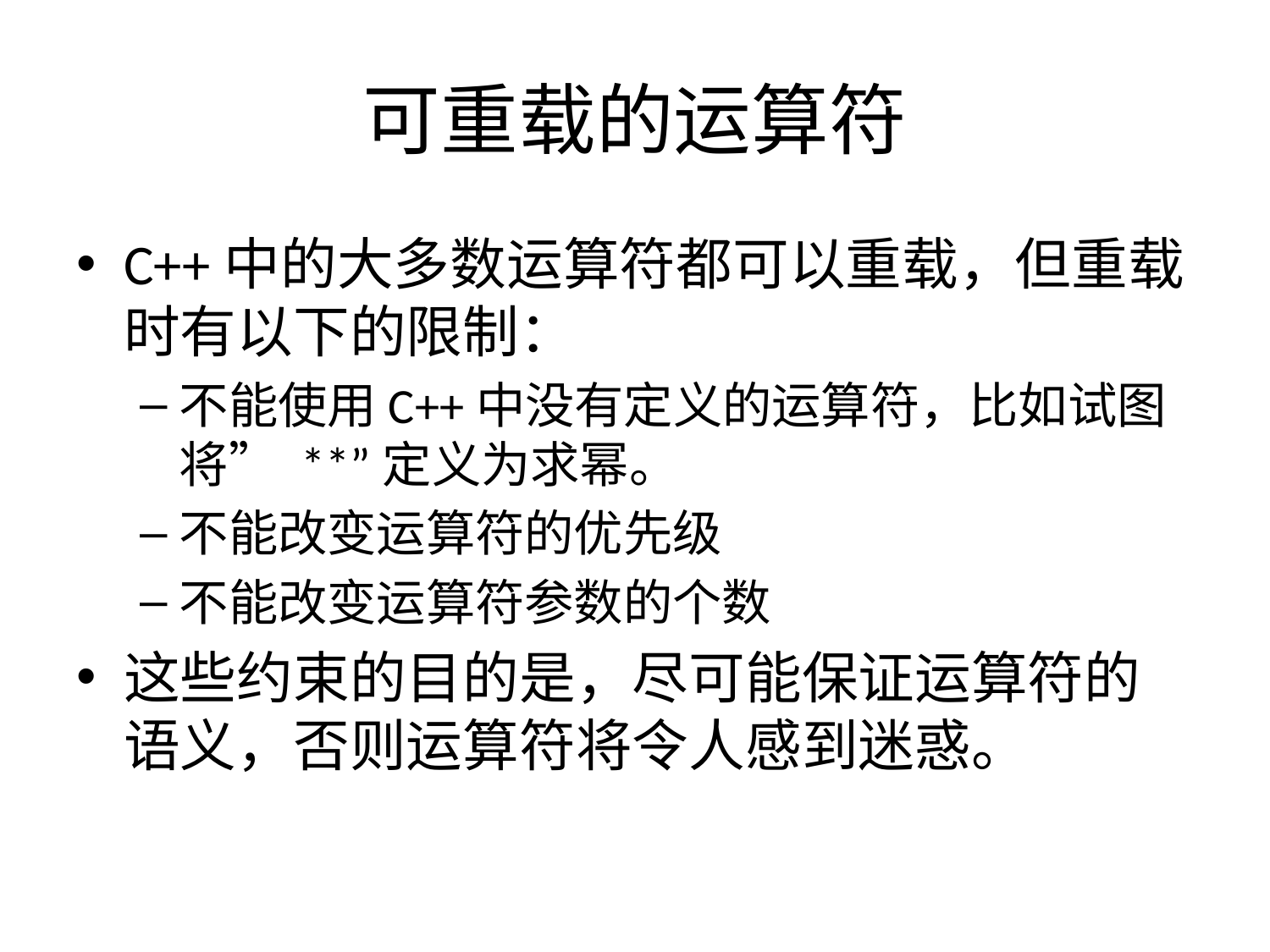

# 可重载的运算符
C++中的大多数运算符都可以重载，但重载时有以下的限制：
不能使用C++中没有定义的运算符，比如试图将” **”定义为求幂。
不能改变运算符的优先级
不能改变运算符参数的个数
这些约束的目的是，尽可能保证运算符的语义，否则运算符将令人感到迷惑。